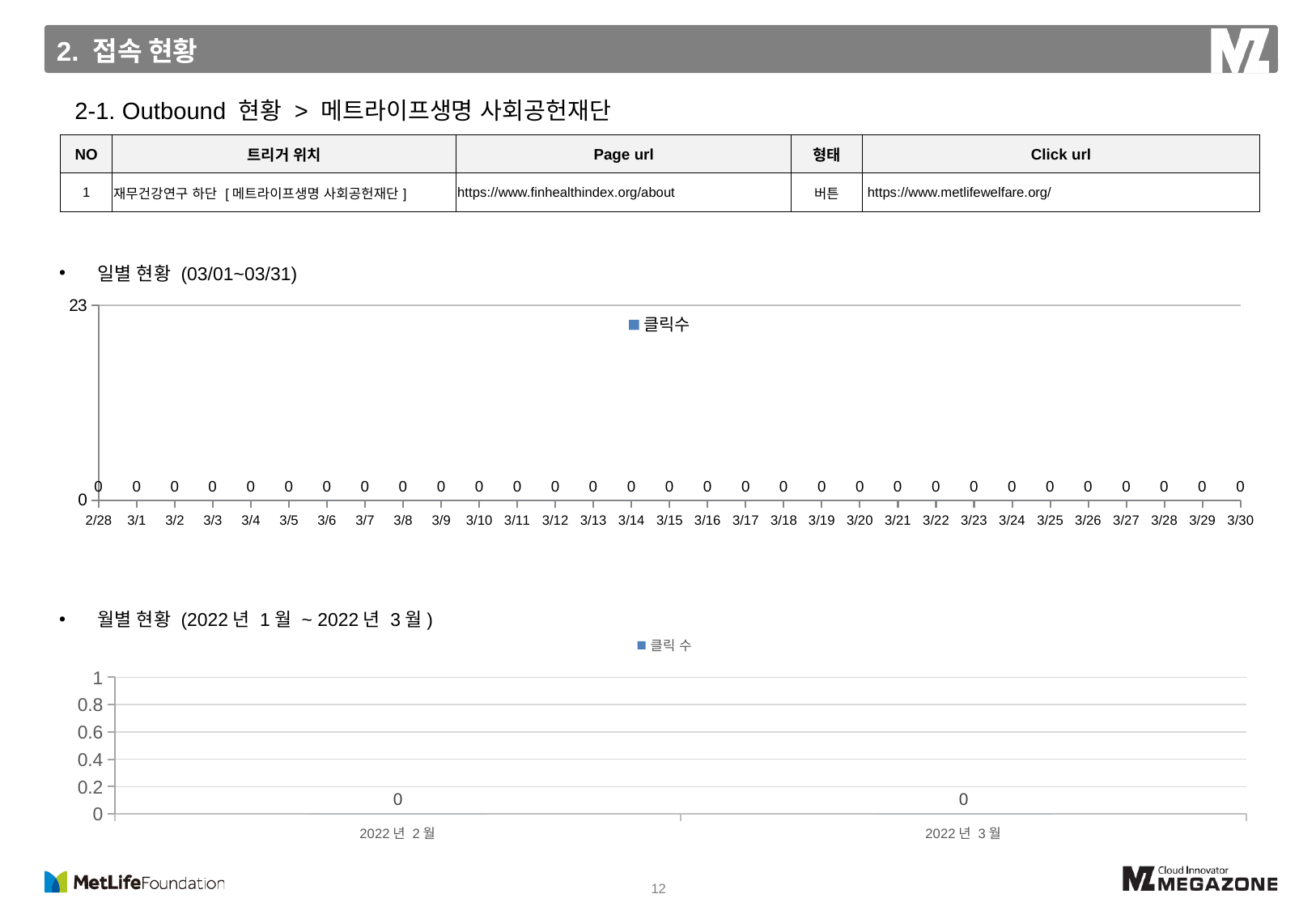

2. 접속 현황
2-1. Outbound 현황 > 메트라이프생명 사회공헌재단
| NO | 트리거 위치 | Page url | 형태 | Click url |
| --- | --- | --- | --- | --- |
| 1 | 재무건강연구 하단 [메트라이프생명 사회공헌재단] | https://www.finhealthindex.org/about | 버튼 | https://www.metlifewelfare.org/ |
일별 현황 (03/01~03/31)

### Chart

| Category | 클릭수 |
|---|---|
| 42794 | 0.0 |
| 42795 | 0.0 |
| 42796 | 0.0 |
| 42797 | 0.0 |
| 42798 | 0.0 |
| 42799 | 0.0 |
| 42800 | 0.0 |
| 42801 | 0.0 |
| 42802 | 0.0 |
| 42803 | 0.0 |
| 42804 | 0.0 |
| 42805 | 0.0 |
| 42806 | 0.0 |
| 42807 | 0.0 |
| 42808 | 0.0 |
| 42809 | 0.0 |
| 42810 | 0.0 |
| 42811 | 0.0 |
| 42812 | 0.0 |
| 42813 | 0.0 |
| 42814 | 0.0 |
| 42815 | 0.0 |
| 42816 | 0.0 |
| 42817 | 0.0 |
| 42818 | 0.0 |
| 42819 | 0.0 |
| 42820 | 0.0 |
| 42821 | 0.0 |
| 42822 | 0.0 |
| 42823 | 0.0 |
| 42824 | 0.0 |
월별 현황 (2022년 1월 ~ 2022년 3월)

### Chart

| Category | 클릭 수 |
|---|---|
| 2022년 2월 | 0.0 |
| 2022년 3월 | 0.0 |
12